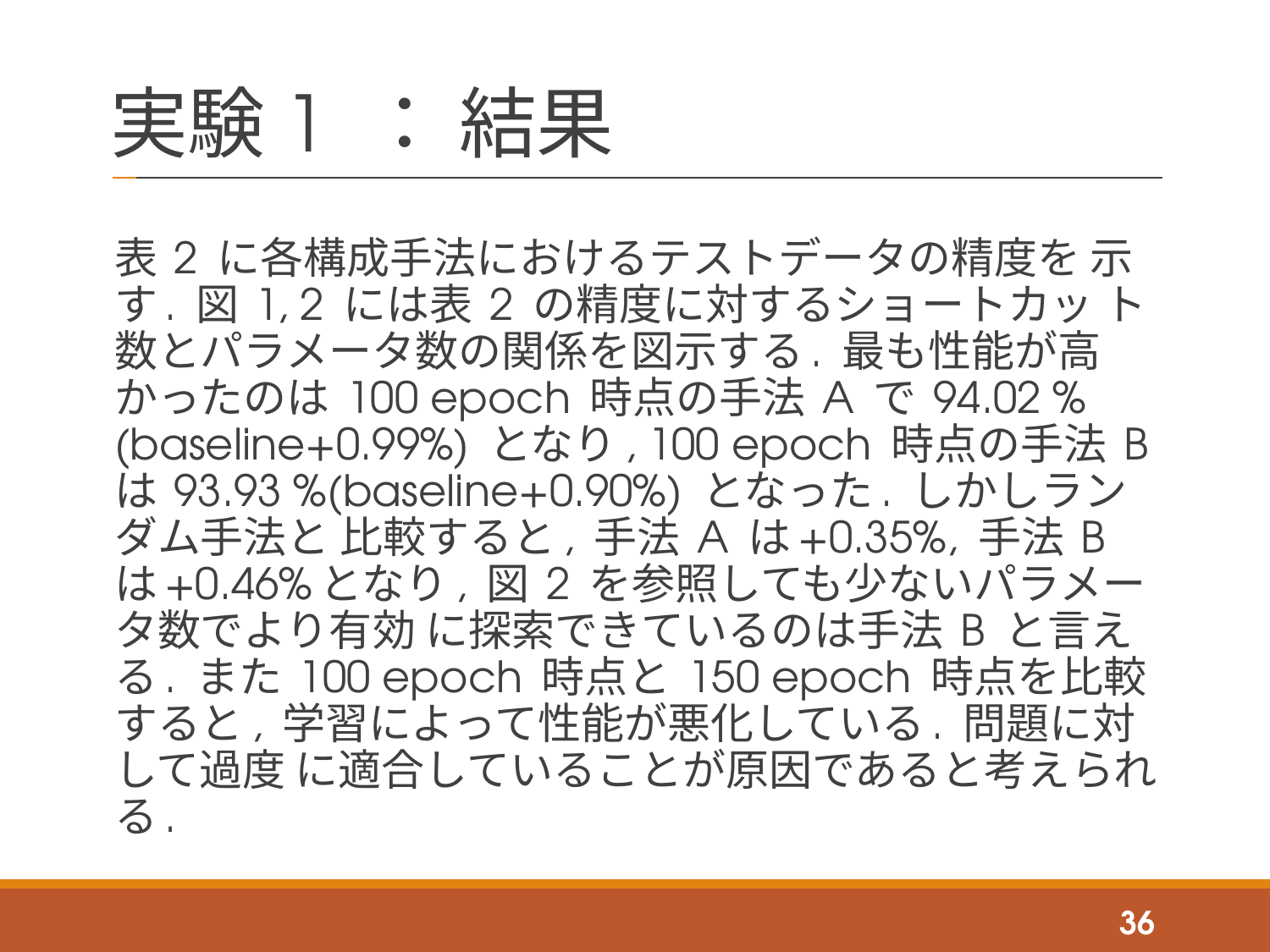

# 実験1 ： 結果
表 2 に各構成手法におけるテストデータの精度を 示す. 図 1, 2 には表 2 の精度に対するショートカッ ト数とパラメータ数の関係を図示する. 最も性能が高 かったのは 100 epoch 時点の手法 A で 94.02 %(baseline+0.99%) となり, 100 epoch 時点の手法 B は 93.93 %(baseline+0.90%) となった. しかしランダム手法と 比較すると, 手法 A は+0.35%, 手法 B は+0.46%となり, 図 2 を参照しても少ないパラメータ数でより有効 に探索できているのは手法 B と言える. また 100 epoch 時点と 150 epoch 時点を比較すると, 学習によって性能が悪化している. 問題に対して過度 に適合していることが原因であると考えられる.
36